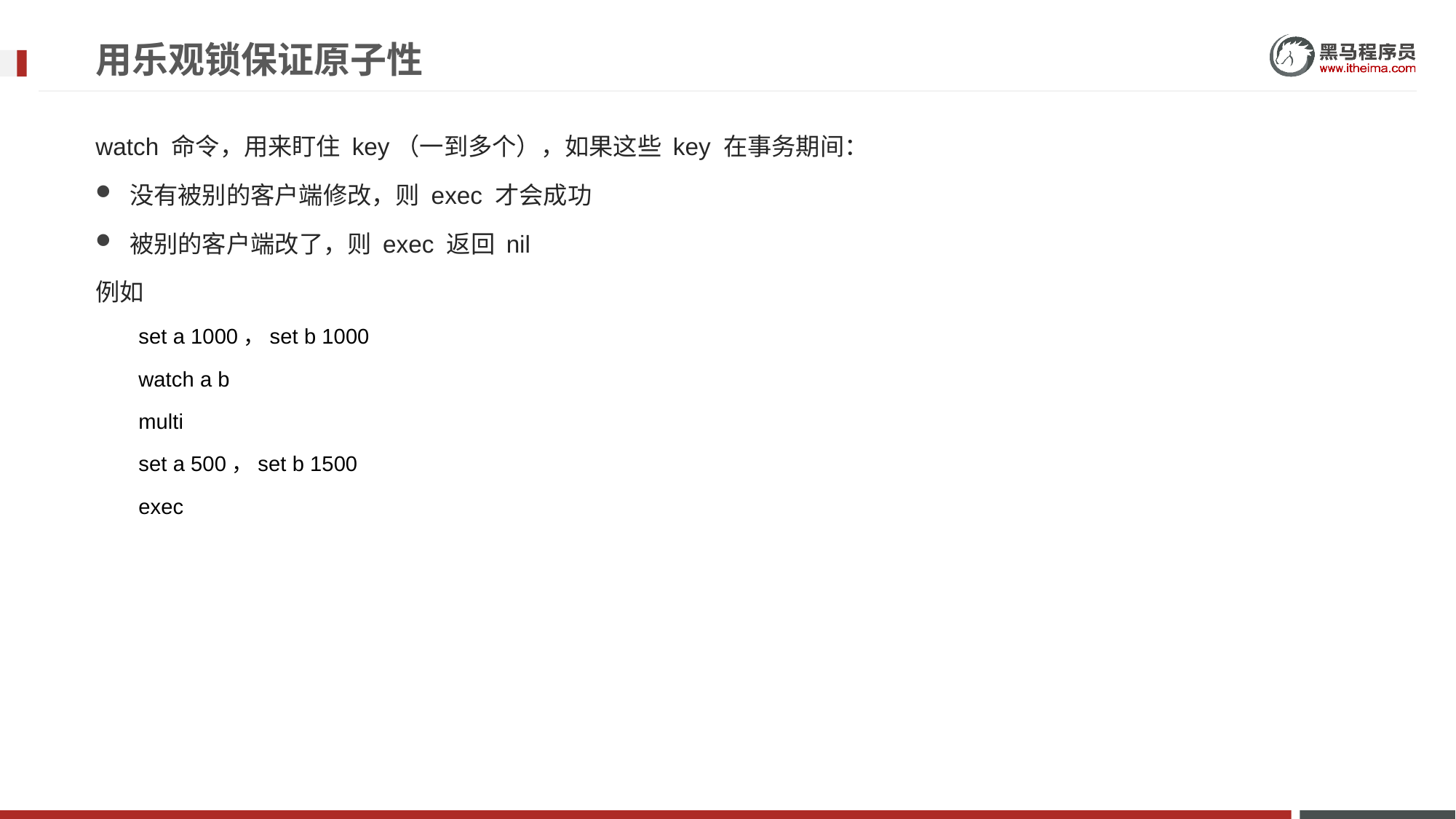

# 用乐观锁保证原子性
watch 命令，用来盯住 key（一到多个），如果这些 key 在事务期间：
没有被别的客户端修改，则 exec 才会成功
被别的客户端改了，则 exec 返回 nil
例如
set a 1000，set b 1000
watch a b
multi
set a 500，set b 1500
exec